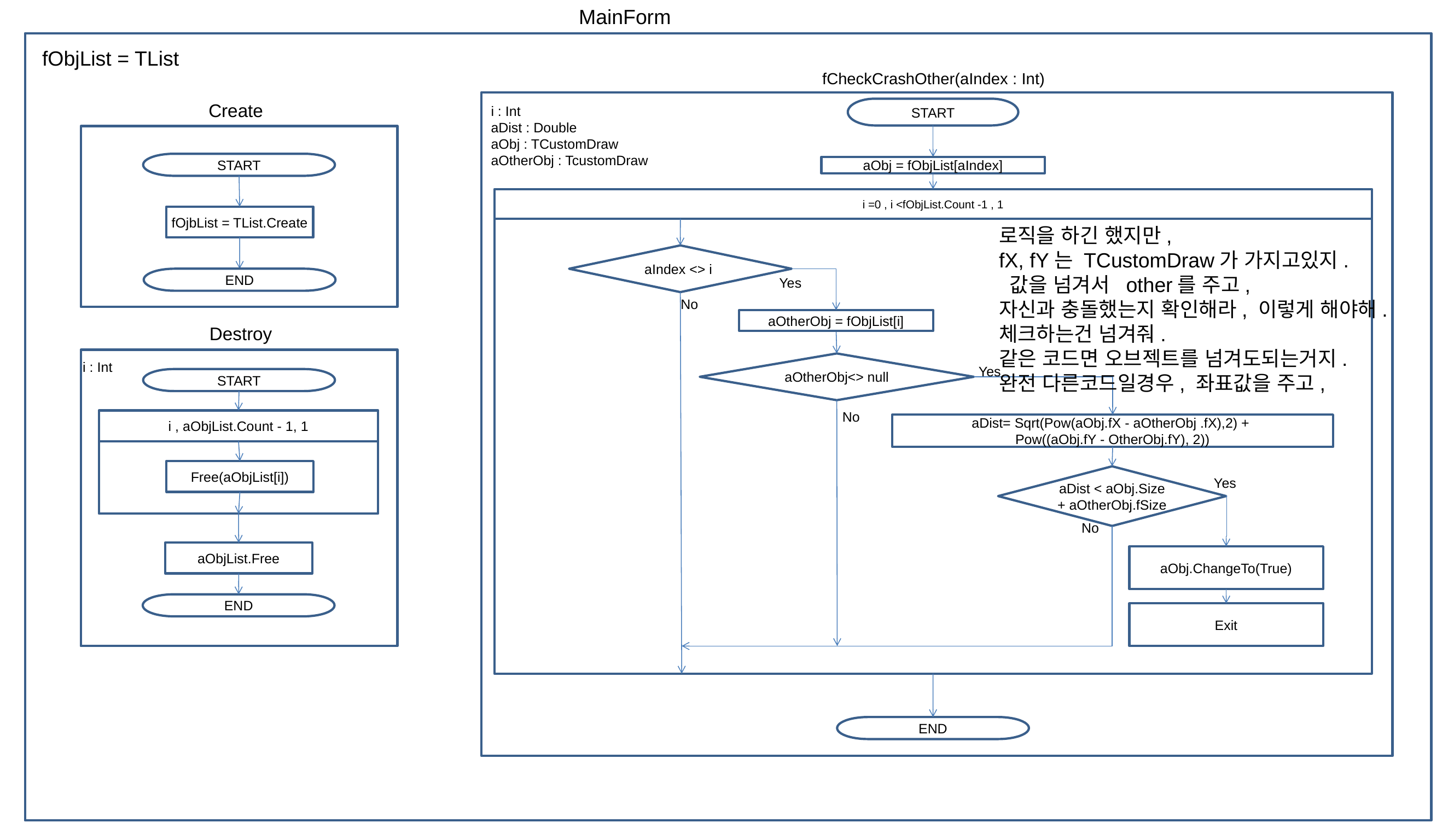

MainForm

fObjList = TList
fCheckCrashOther(aIndex : Int)

Create
i : Int
aDist : Double
aObj : TCustomDraw
aOtherObj : TcustomDraw
START

START
aObj = fObjList[aIndex]
i =0 , i <fObjList.Count -1 , 1
fOjbList = TList.Create

로직을 하긴 했지만,
fX, fY는 TCustomDraw가 가지고있지.
 값을 넘겨서  other를 주고,
자신과 충돌했는지 확인해라, 이렇게 해야해.
체크하는건 넘겨줘.
같은 코드면 오브젝트를 넘겨도되는거지.
완전 다른코드일경우, 좌표값을 주고,
aIndex <> i
END
Yes
No
aOtherObj = fObjList[i]
Destroy

i : Int
aOtherObj<> null
Yes
START
No
i , aObjList.Count - 1, 1
aDist= Sqrt(Pow(aObj.fX - aOtherObj .fX),2) +
Pow((aObj.fY - OtherObj.fY), 2))

Free(aObjList[i])
aDist < aObj.Size + aOtherObj.fSize
Yes
No
aObjList.Free
aObj.ChangeTo(True)
END
Exit
END